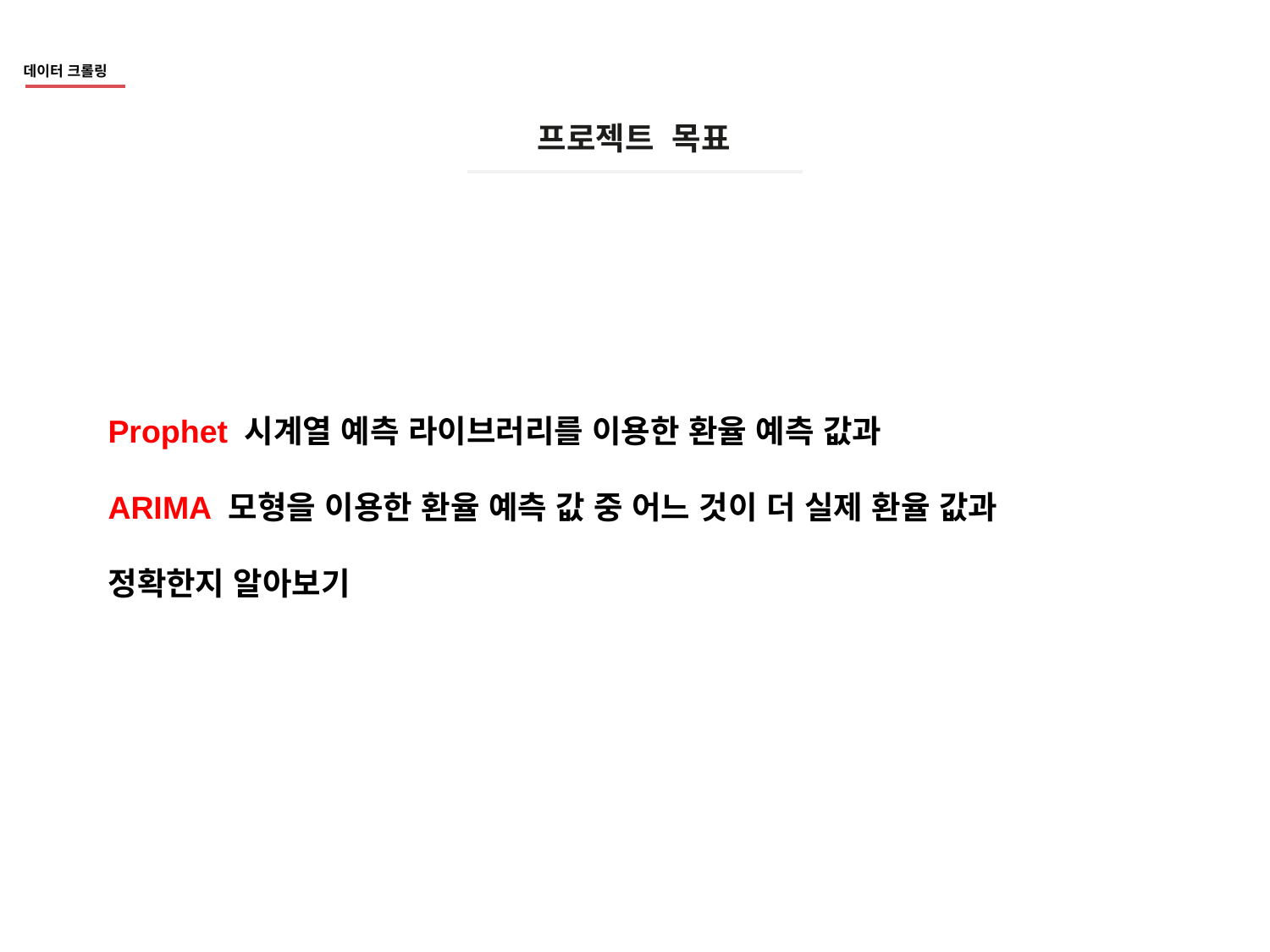

# 데이터 크롤링
프로젝트  목표
Prophet 시계열 예측 라이브러리를 이용한 환율 예측 값과

ARIMA 모형을 이용한 환율 예측 값 중 어느 것이 더 실제 환율 값과

정확한지 알아보기